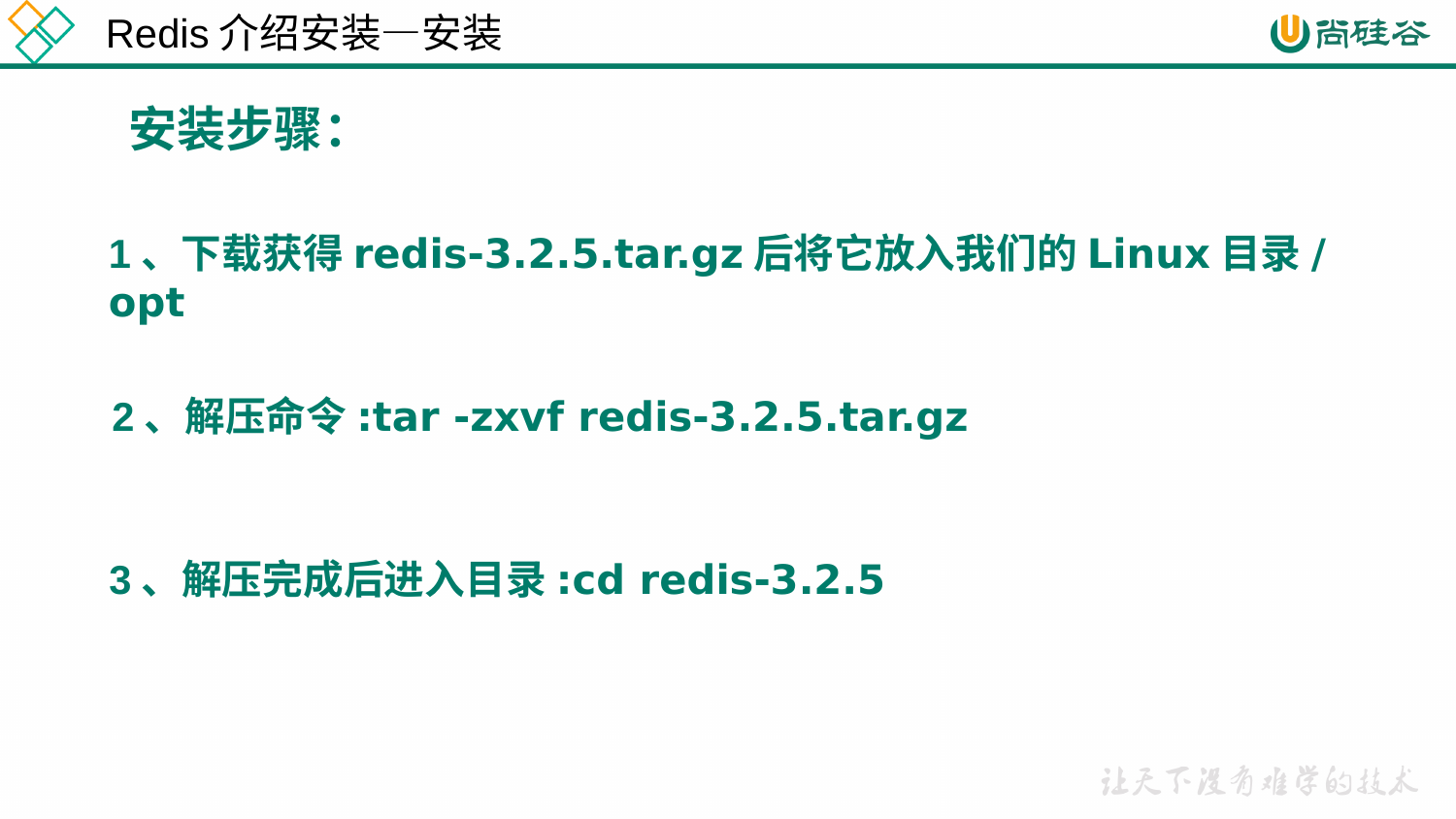

Redis介绍安装—安装
安装步骤：
1、下载获得redis-3.2.5.tar.gz后将它放入我们的Linux目录/opt
2、解压命令:tar -zxvf redis-3.2.5.tar.gz
3、解压完成后进入目录:cd redis-3.2.5